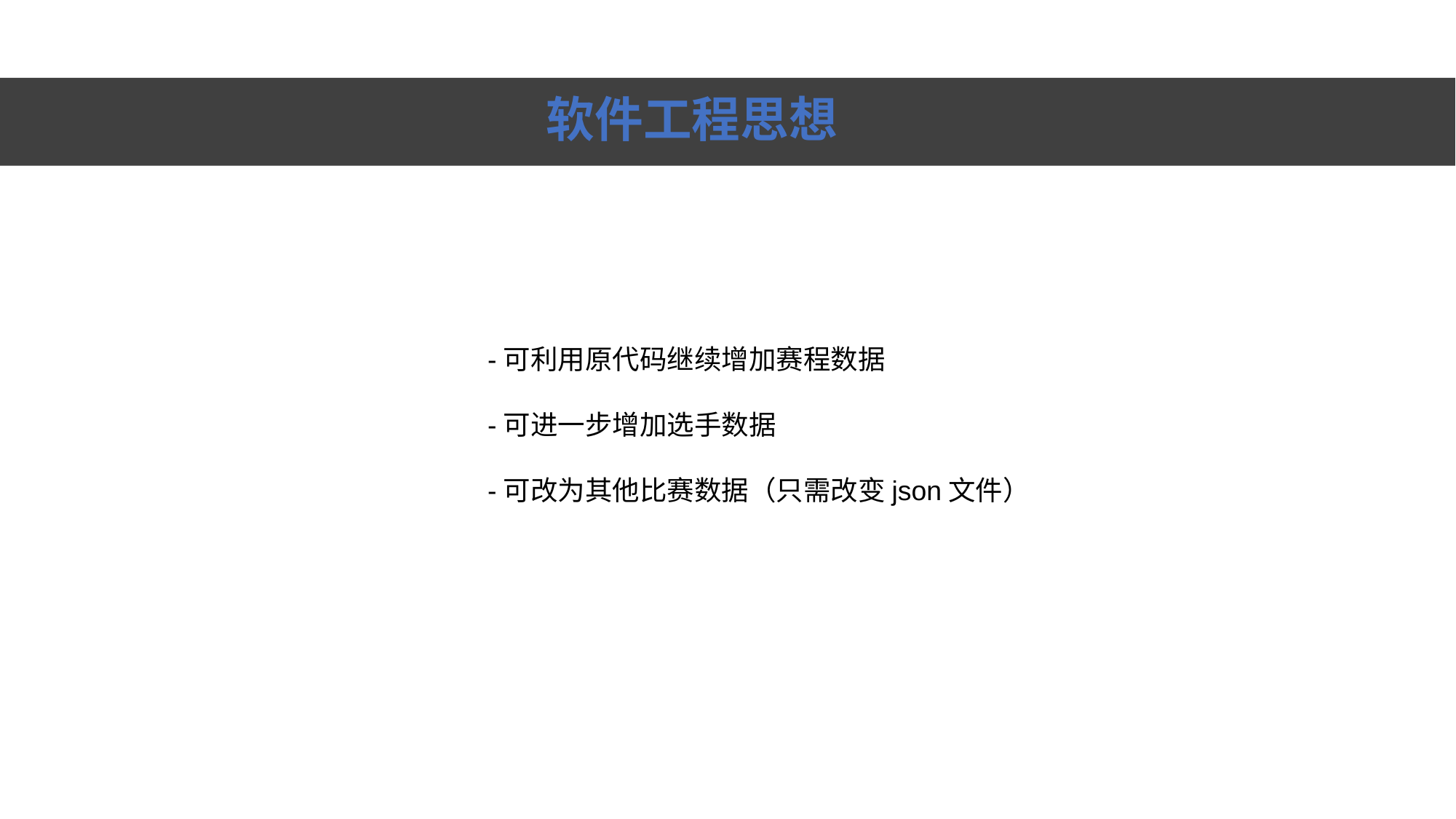

软件工程思想

-可利用原代码继续增加赛程数据

-可进一步增加选手数据

-可改为其他比赛数据（只需改变json文件）